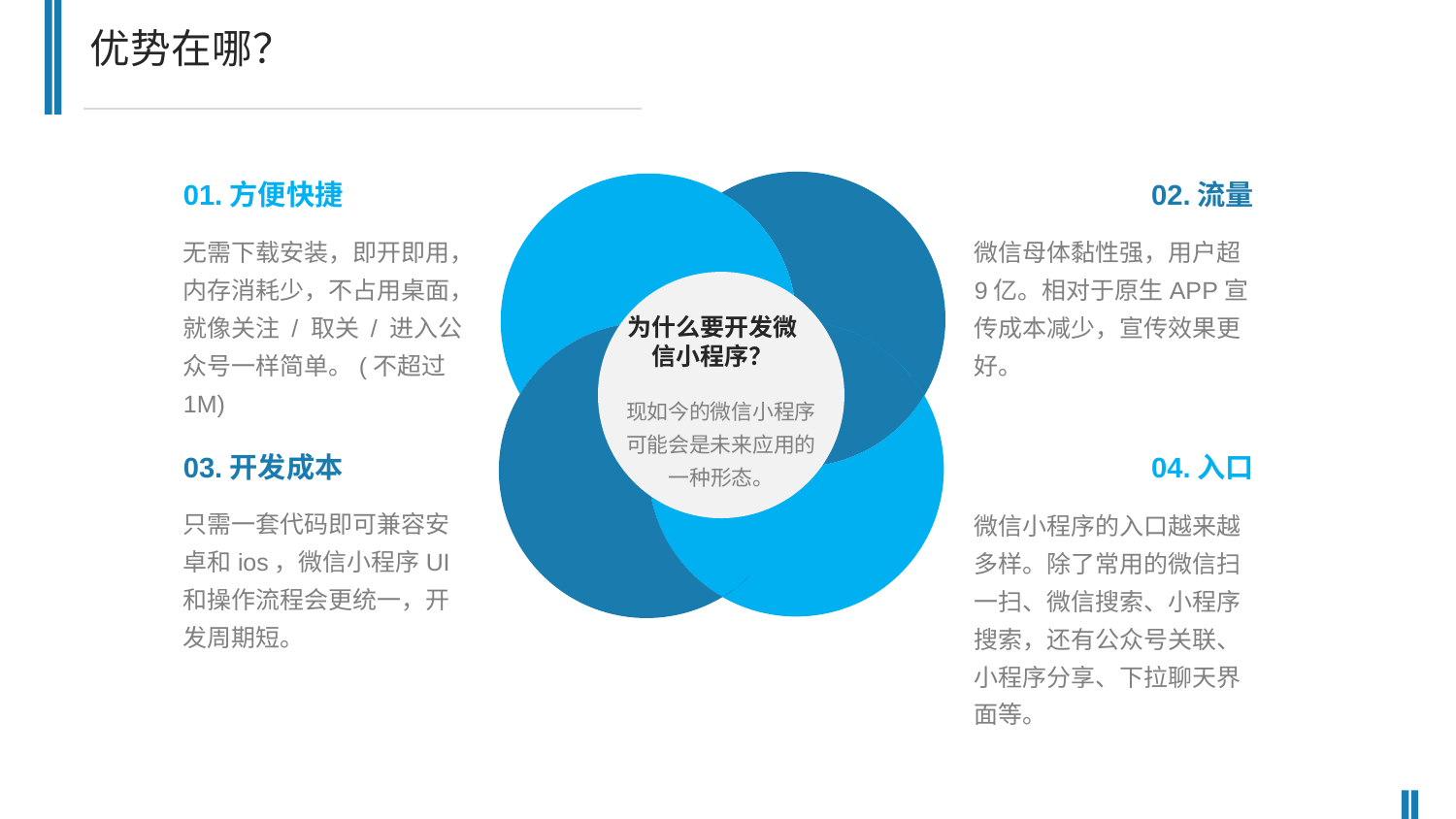

优势在哪？

01.方便快捷
02.流量
无需下载安装，即开即用，内存消耗少，不占用桌面，就像关注 / 取关 / 进入公众号一样简单。(不超过1M)
微信母体黏性强，用户超9亿。相对于原生APP宣传成本减少，宣传效果更好。

为什么要开发微信小程序？
现如今的微信小程序可能会是未来应用的一种形态。
03.开发成本
04.入口
只需一套代码即可兼容安卓和ios，微信小程序UI和操作流程会更统一，开发周期短。
微信小程序的入口越来越多样。除了常用的微信扫一扫、微信搜索、小程序搜索，还有公众号关联、小程序分享、下拉聊天界面等。